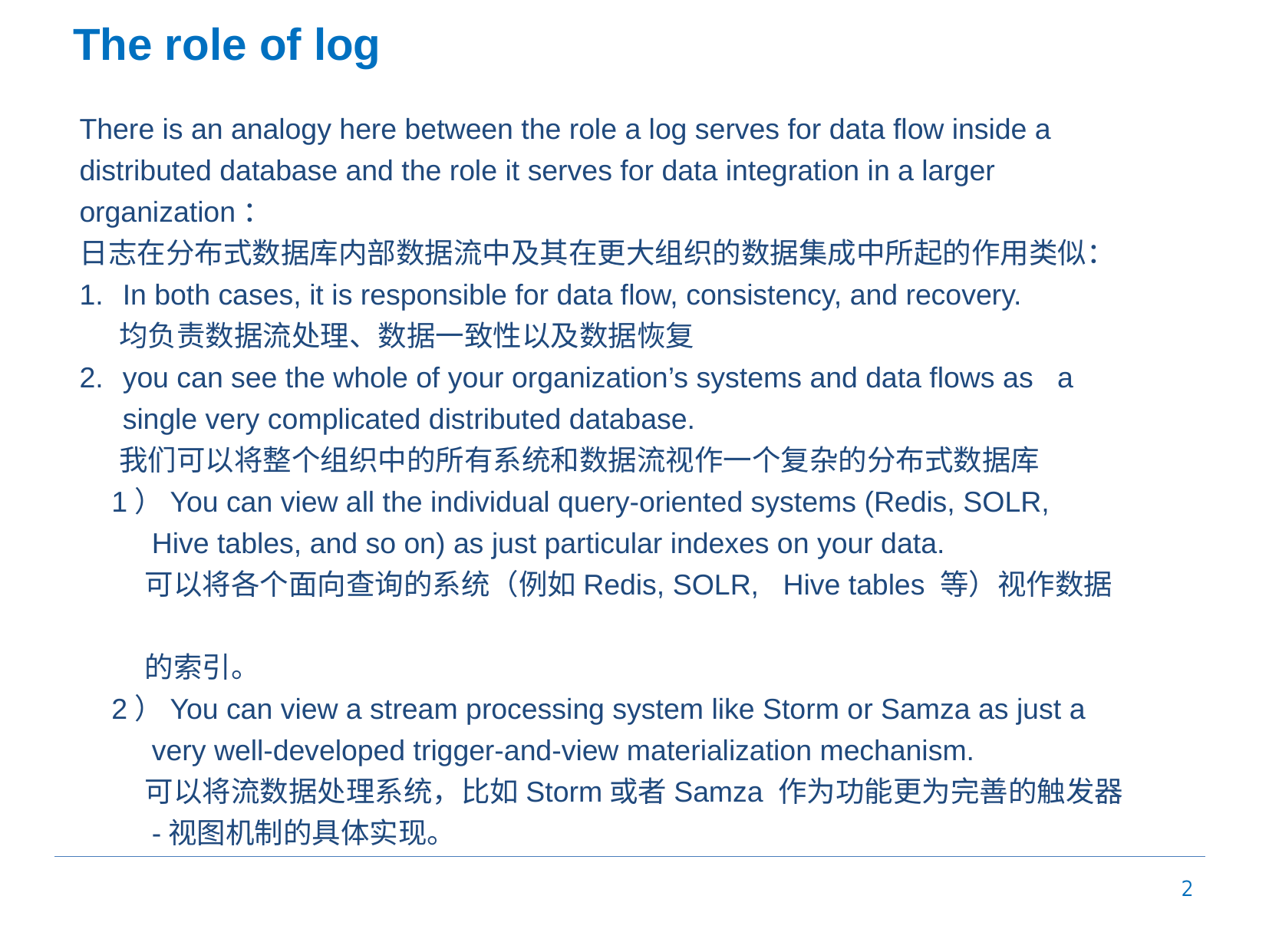

# The role of log
There is an analogy here between the role a log serves for data flow inside a distributed database and the role it serves for data integration in a larger organization：
日志在分布式数据库内部数据流中及其在更大组织的数据集成中所起的作用类似：
In both cases, it is responsible for data flow, consistency, and recovery.
     均负责数据流处理、数据一致性以及数据恢复
you can see the whole of your organization’s systems and data flows as   a single very complicated distributed database.
     我们可以将整个组织中的所有系统和数据流视作一个复杂的分布式数据库
    1）You can view all the individual query-oriented systems (Redis, SOLR,
         Hive tables, and so on) as just particular indexes on your data.
         可以将各个面向查询的系统（例如Redis, SOLR,   Hive tables 等）视作数据
         的索引。
    2）You can view a stream processing system like Storm or Samza as just a
         very well-developed trigger-and-view materialization mechanism.
         可以将流数据处理系统，比如Storm或者Samza 作为功能更为完善的触发器
         -视图机制的具体实现。

2